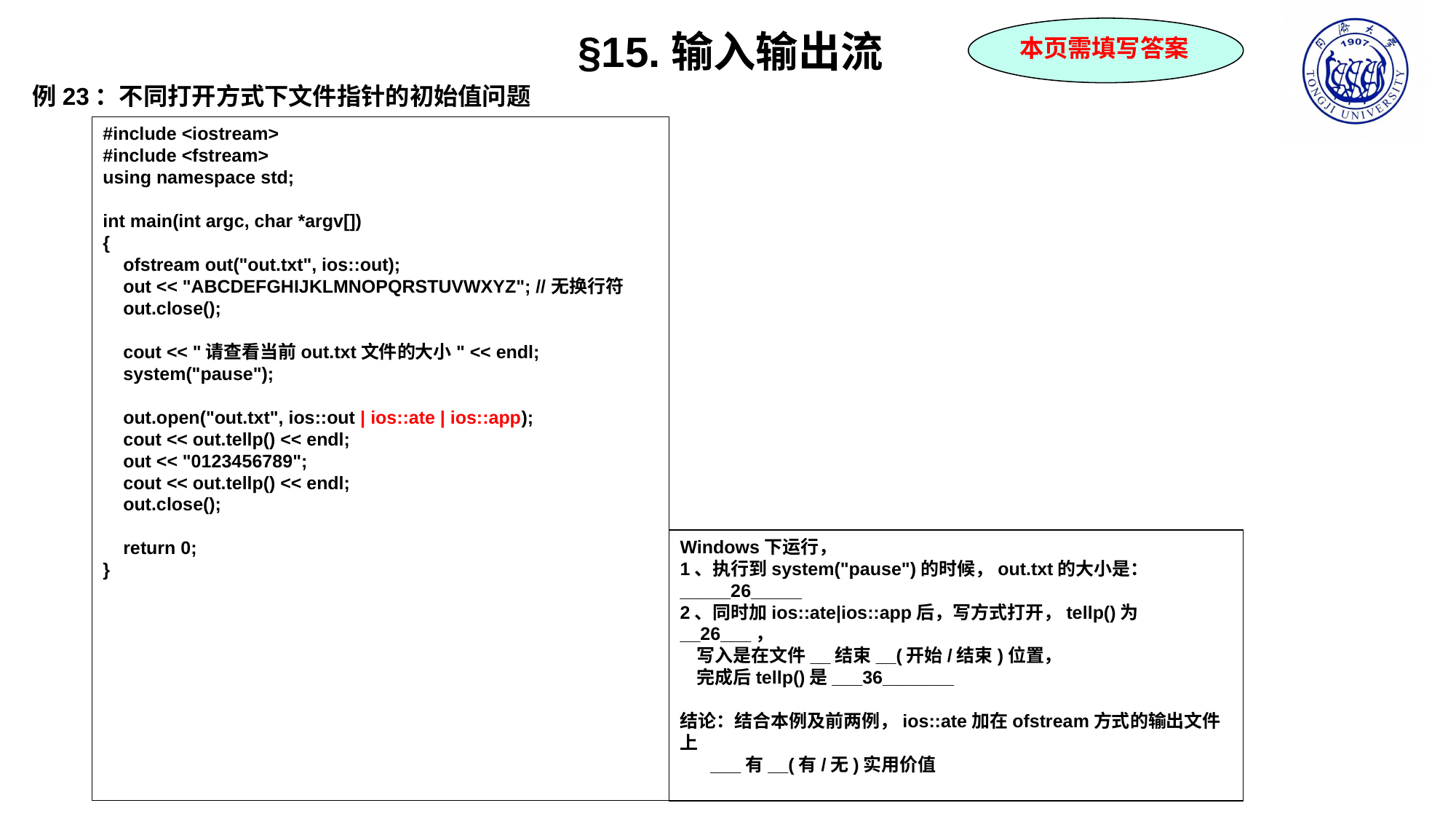

本页需填写答案
§15.输入输出流
例23：不同打开方式下文件指针的初始值问题
#include <iostream>
#include <fstream>
using namespace std;

int main(int argc, char *argv[])
{
    ofstream out("out.txt", ios::out);
    out << "ABCDEFGHIJKLMNOPQRSTUVWXYZ"; //无换行符
    out.close();

    cout << "请查看当前out.txt文件的大小" << endl;
    system("pause");

    out.open("out.txt", ios::out | ios::ate | ios::app);
    cout << out.tellp() << endl;
    out << "0123456789";
    cout << out.tellp() << endl;
    out.close();

    return 0;
}
Windows下运行，
1、执行到system("pause")的时候，out.txt的大小是：_____26_____
2、同时加ios::ate|ios::app后，写方式打开，tellp()为__26___，
   写入是在文件__结束__(开始/结束)位置，
   完成后tellp()是___36_______

结论：结合本例及前两例，ios::ate加在ofstream方式的输出文件上
      ___有__(有/无)实用价值